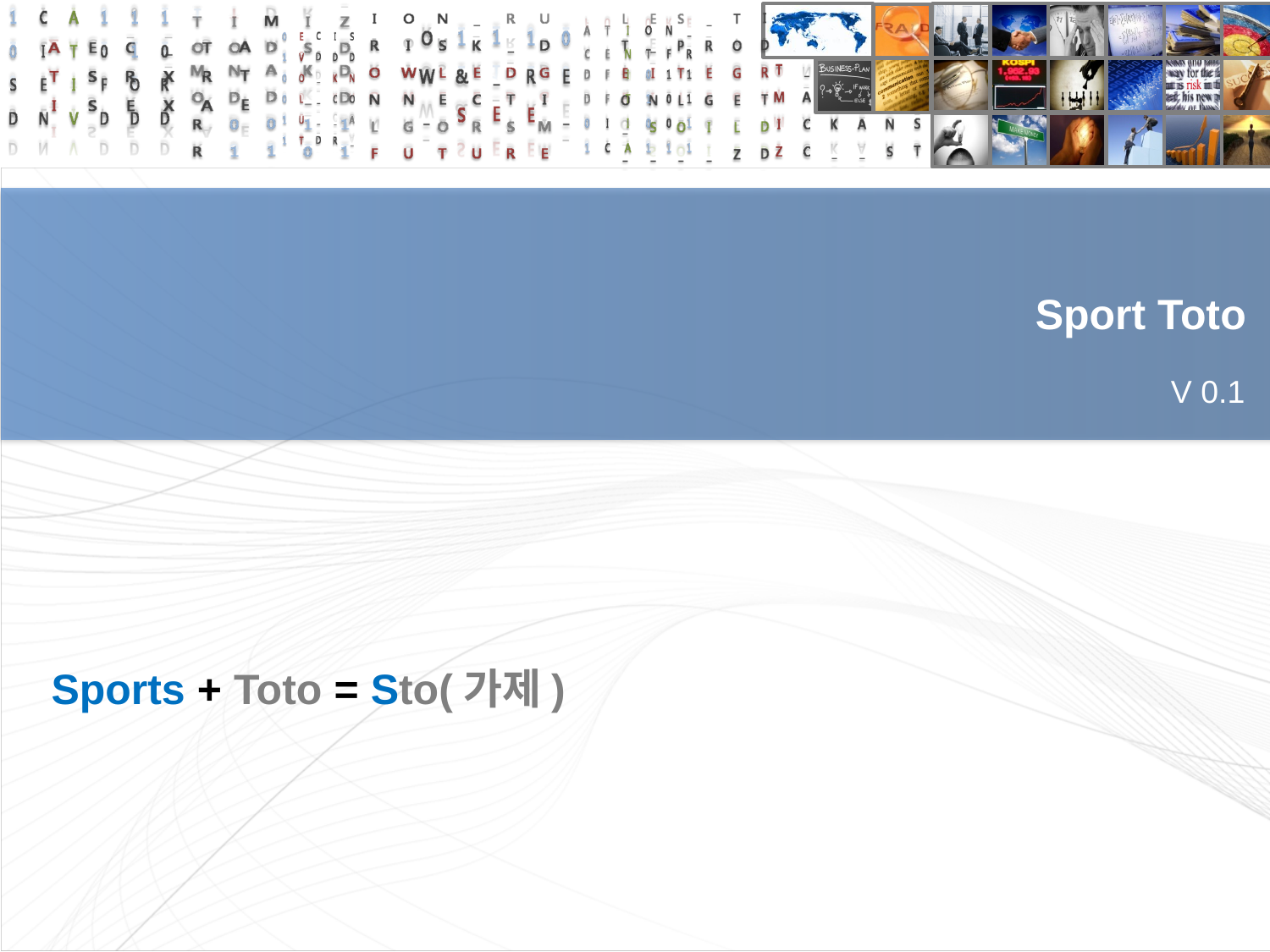

Sport Toto
V 0.1
Sports + Toto = Sto(가제)